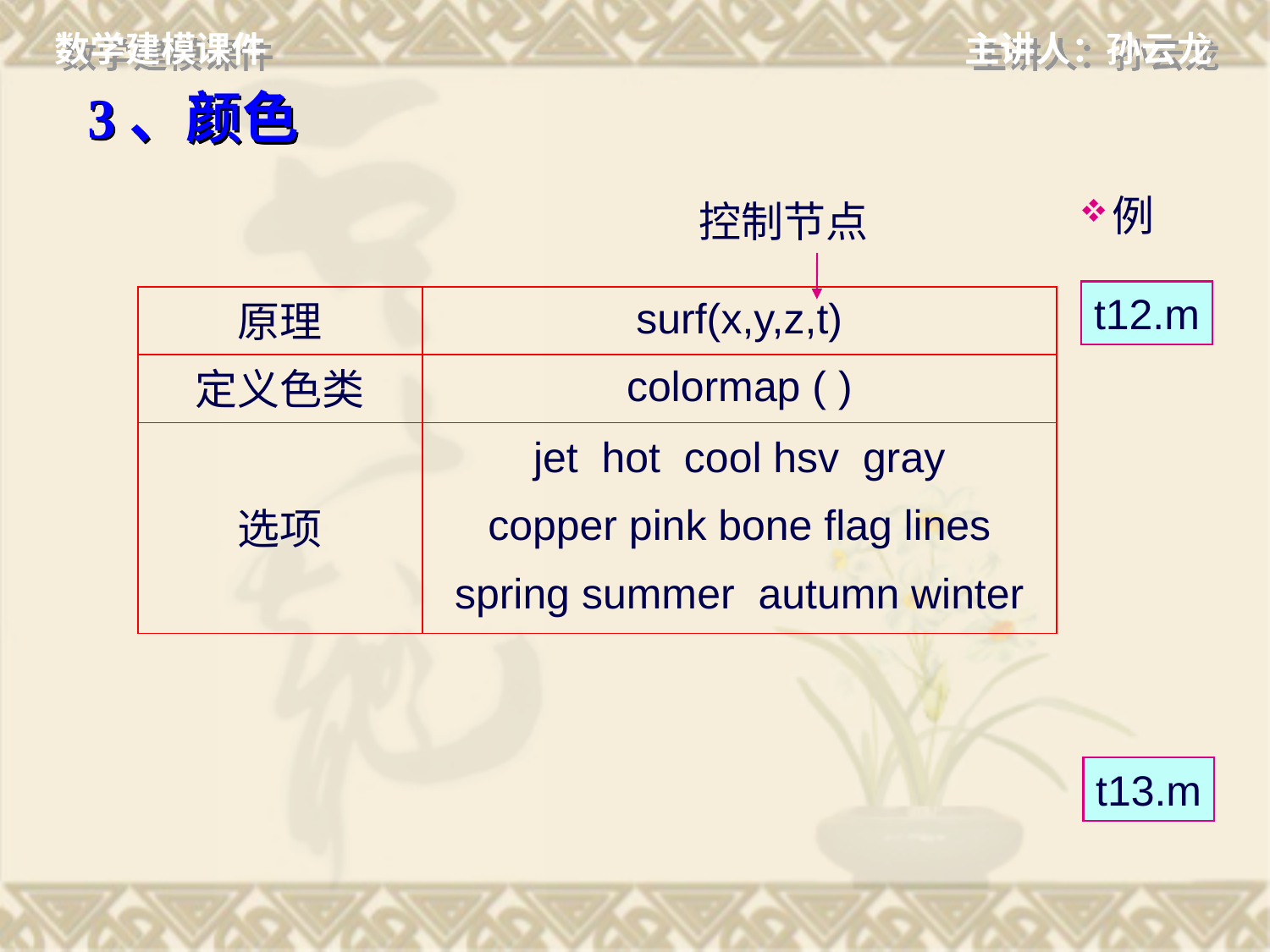

# 3、颜色
例
控制节点

t12.m
| 原理 | surf(x,y,z,t) |
| --- | --- |
| 定义色类 | colormap ( ) |
| 选项 | jet hot cool hsv gray copper pink bone flag lines spring summer autumn winter |
t13.m